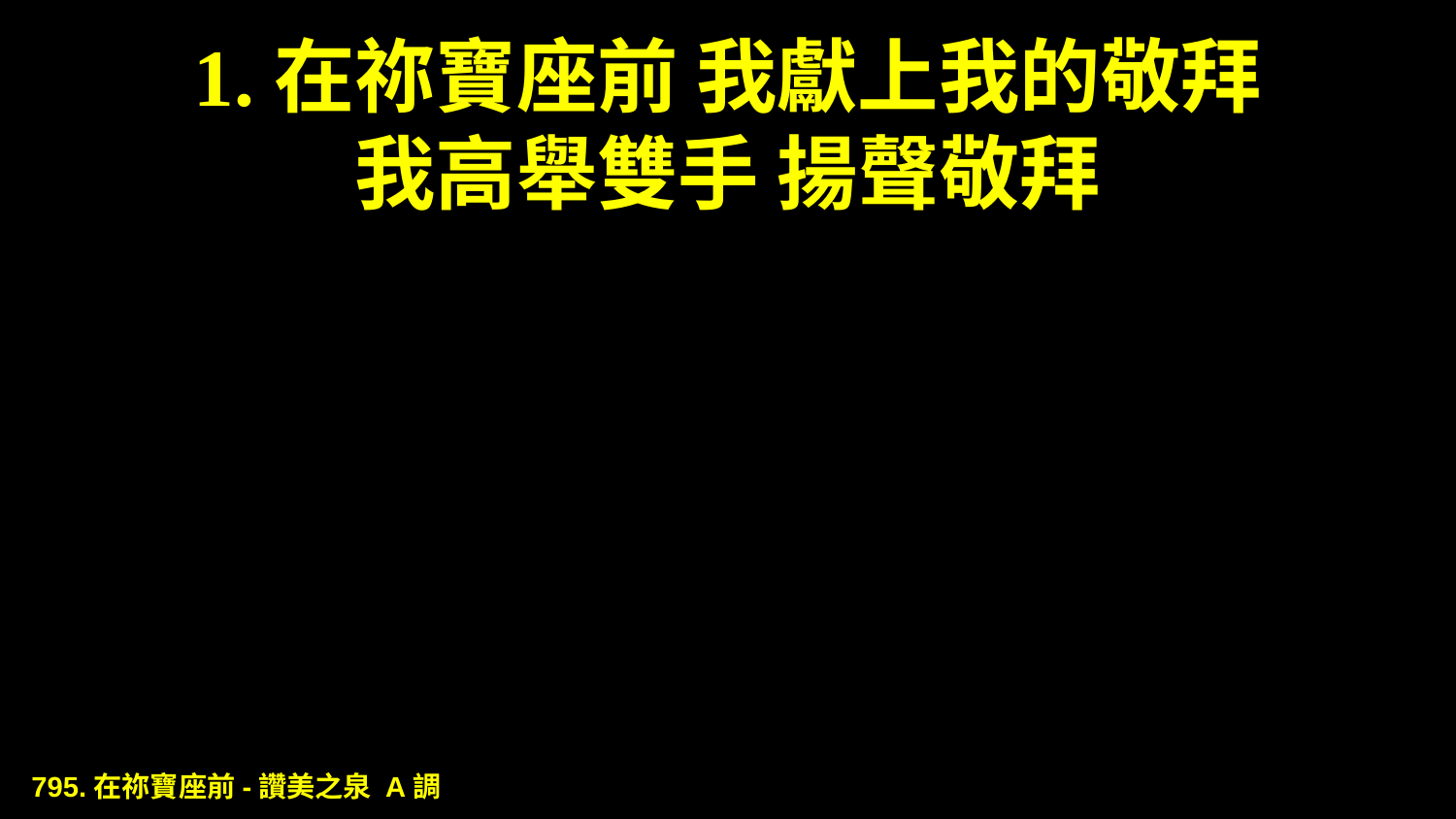

# 1.在祢寶座前 我獻上我的敬拜 我高舉雙手 揚聲敬拜
795.在祢寶座前-讚美之泉 A調